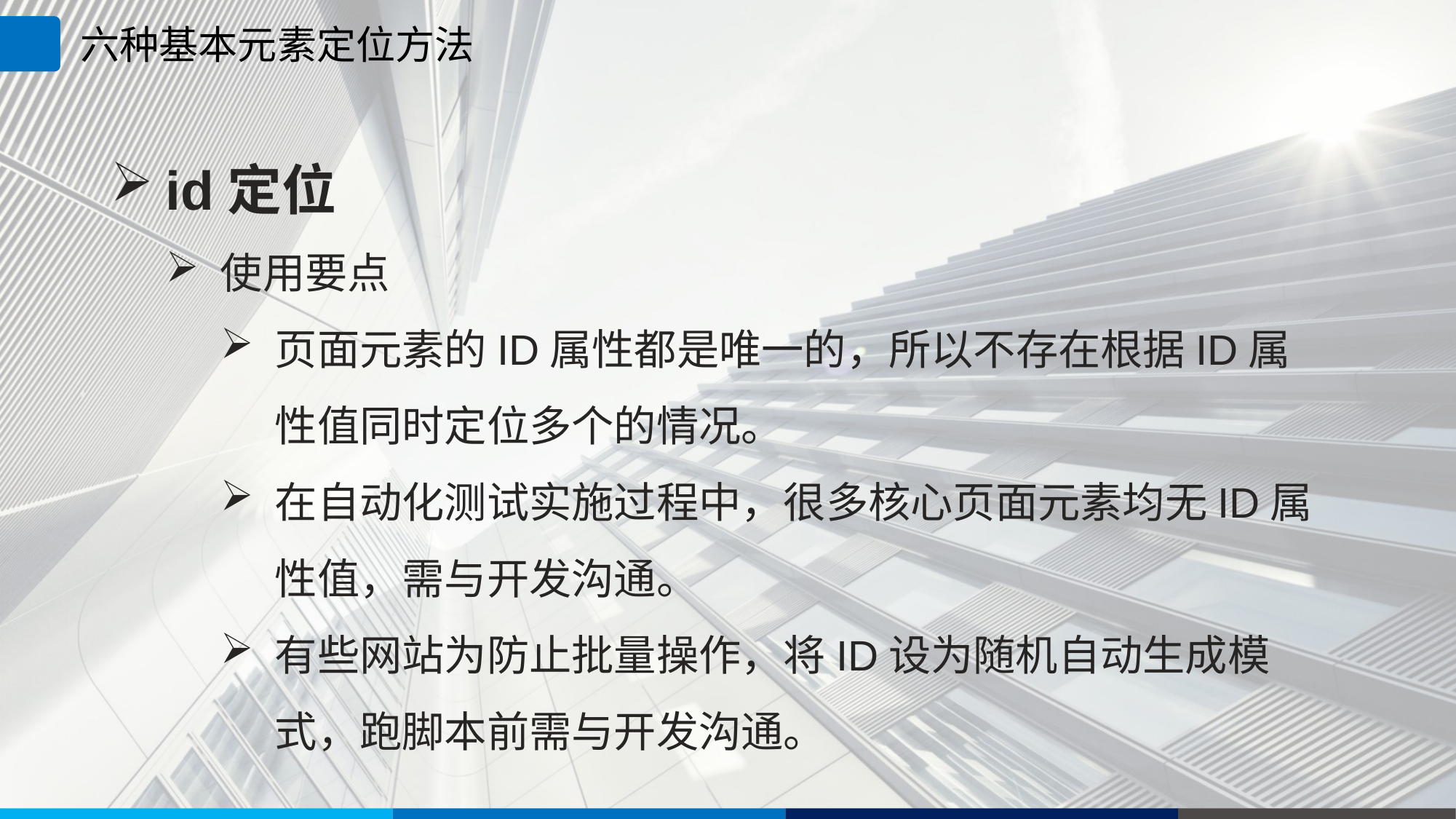

六种基本元素定位方法

id定位
使用要点
页面元素的ID属性都是唯一的，所以不存在根据ID属性值同时定位多个的情况。
在自动化测试实施过程中，很多核心页面元素均无ID属性值，需与开发沟通。
有些网站为防止批量操作，将ID设为随机自动生成模式，跑脚本前需与开发沟通。